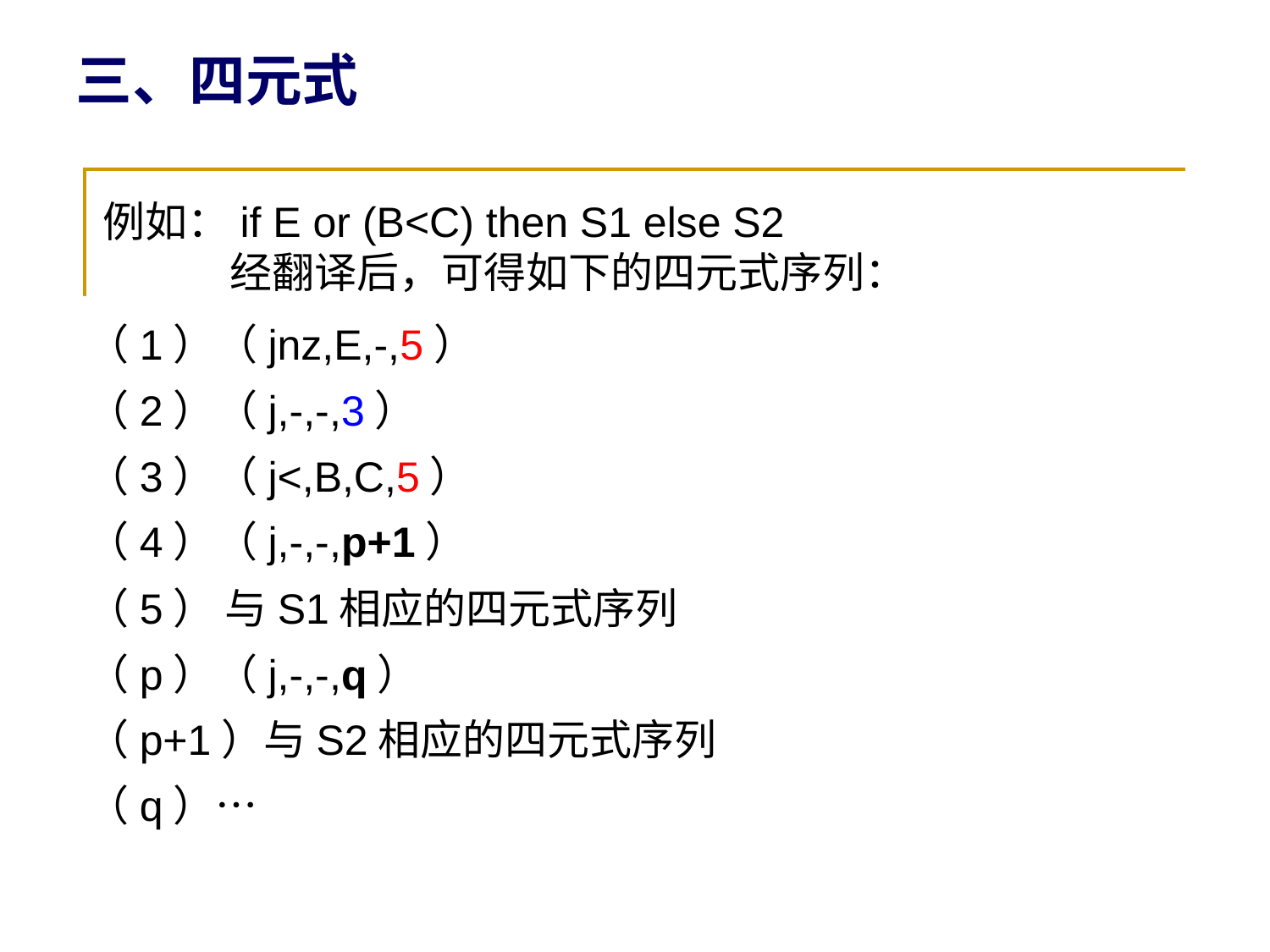

三、四元式
例如：if E or (B<C) then S1 else S2
　　　经翻译后，可得如下的四元式序列：

（1）（jnz,E,-,5）
（2）（j,-,-,3）
（3）（j<,B,C,5）
（4）（j,-,-,p+1）
（5） 与S1相应的四元式序列
（p）（j,-,-,q）
（p+1）与S2相应的四元式序列
（q）…

71